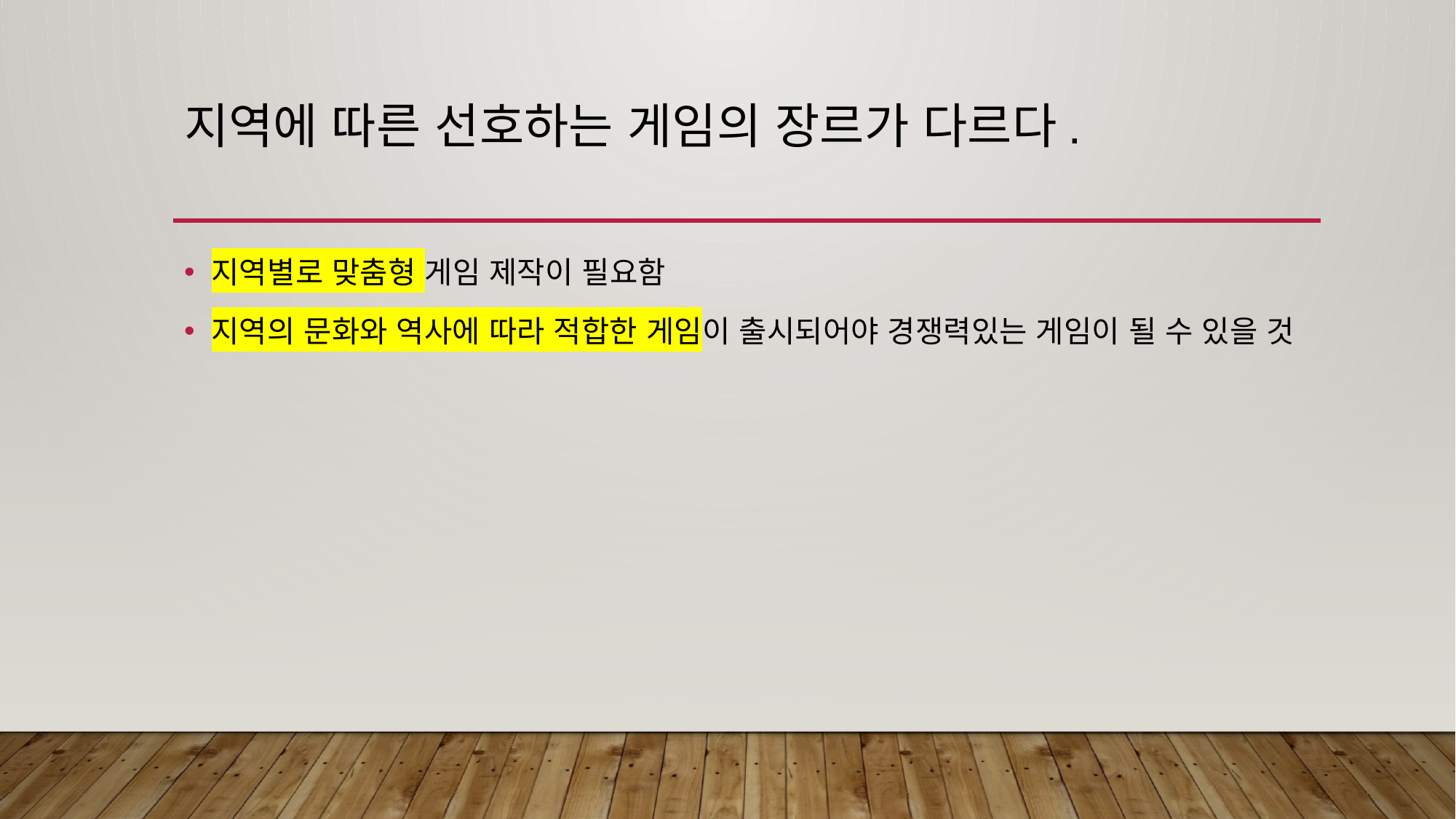

# 지역에 따른 선호하는 게임의 장르가 다르다.
지역별로 맞춤형 게임 제작이 필요함
지역의 문화와 역사에 따라 적합한 게임이 출시되어야 경쟁력있는 게임이 될 수 있을 것